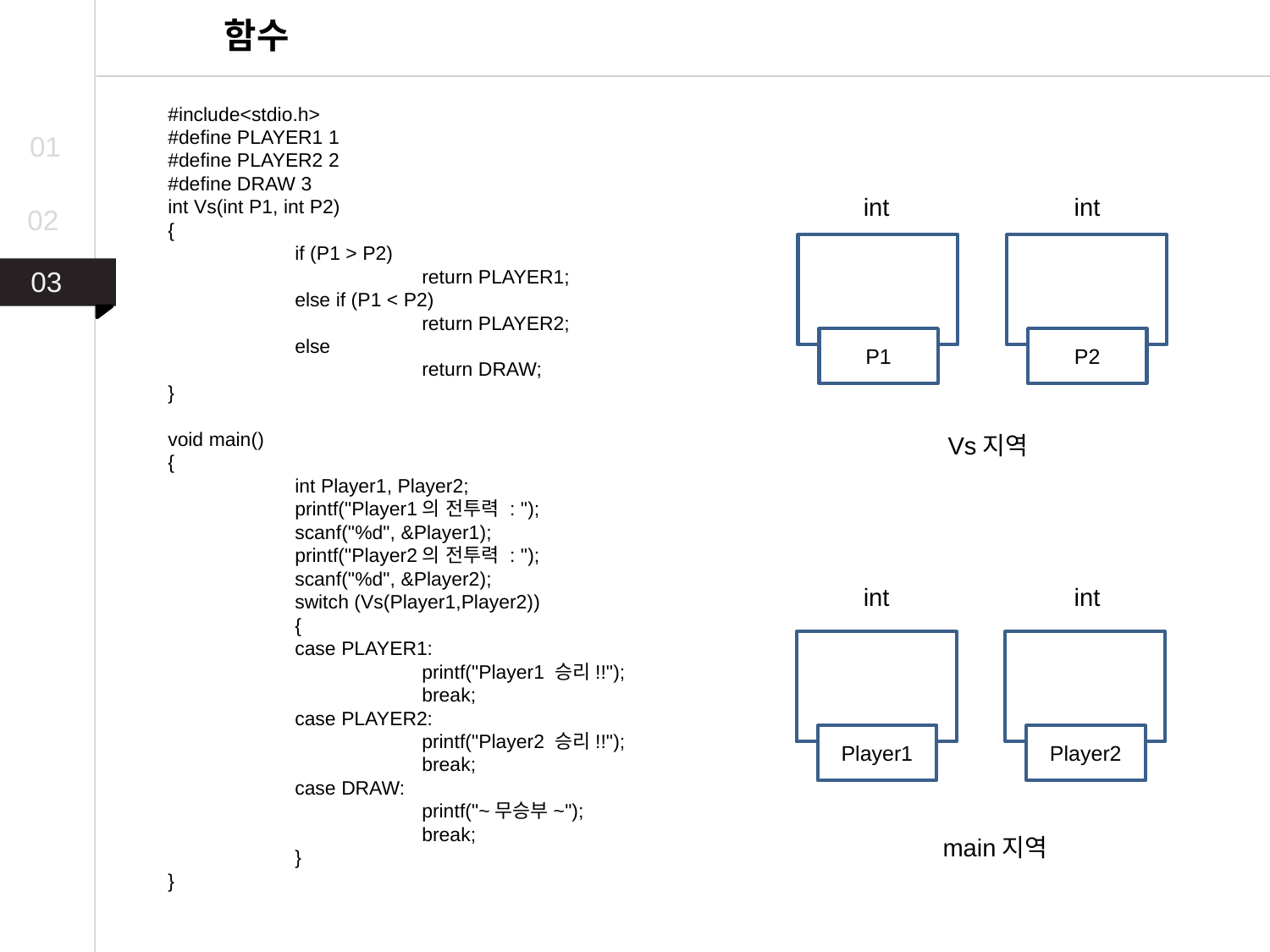

함수
#include<stdio.h>
#define PLAYER1 1
#define PLAYER2 2
#define DRAW 3
int Vs(int P1, int P2)
{
	if (P1 > P2)
		return PLAYER1;
	else if (P1 < P2)
		return PLAYER2;
	else
		return DRAW;
}

void main()
{
	int Player1, Player2;
	printf("Player1의 전투력 : ");
	scanf("%d", &Player1);
	printf("Player2의 전투력 : ");
	scanf("%d", &Player2);
	switch (Vs(Player1,Player2))
	{
	case PLAYER1:
		printf("Player1 승리!!");
		break;
	case PLAYER2:
		printf("Player2 승리!!");
		break;
	case DRAW:
		printf("~무승부~");
		break;
	}
}
01
int
int
02

03

03
02

P1
P2
Vs지역
int
int

Player1
Player2
main지역